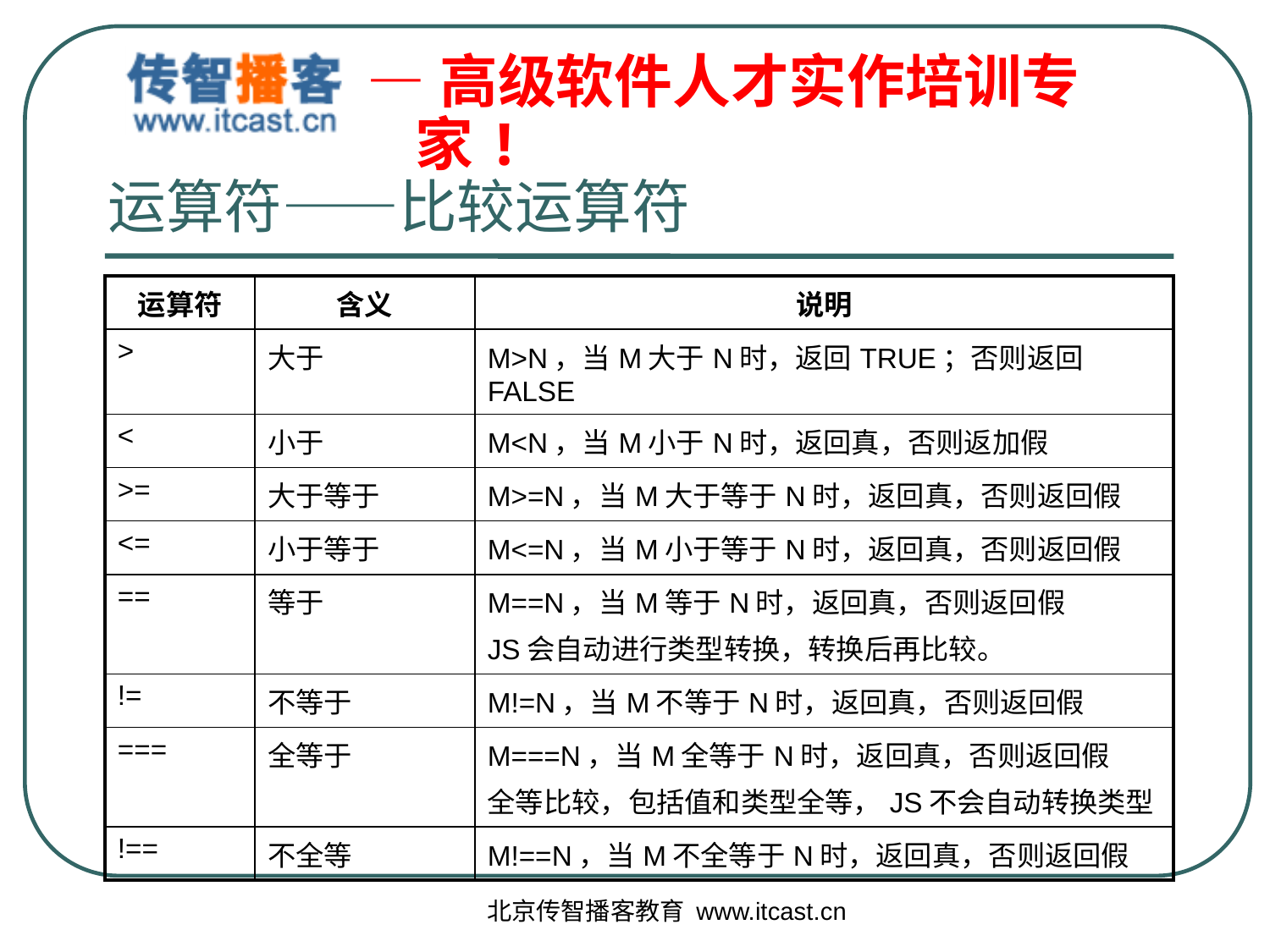

运算符——比较运算符
| 运算符 | 含义 | 说明 |
| --- | --- | --- |
| > | 大于 | M>N，当M大于N时，返回TRUE；否则返回FALSE |
| < | 小于 | M<N，当M小于N时，返回真，否则返加假 |
| >= | 大于等于 | M>=N，当M大于等于N时，返回真，否则返回假 |
| <= | 小于等于 | M<=N，当M小于等于N时，返回真，否则返回假 |
| == | 等于 | M==N，当M等于N时，返回真，否则返回假 JS会自动进行类型转换，转换后再比较。 |
| != | 不等于 | M!=N，当M不等于N时，返回真，否则返回假 |
| === | 全等于 | M===N，当M全等于N时，返回真，否则返回假 全等比较，包括值和类型全等，JS不会自动转换类型 |
| !== | 不全等 | M!==N，当M不全等于N时，返回真，否则返回假 |